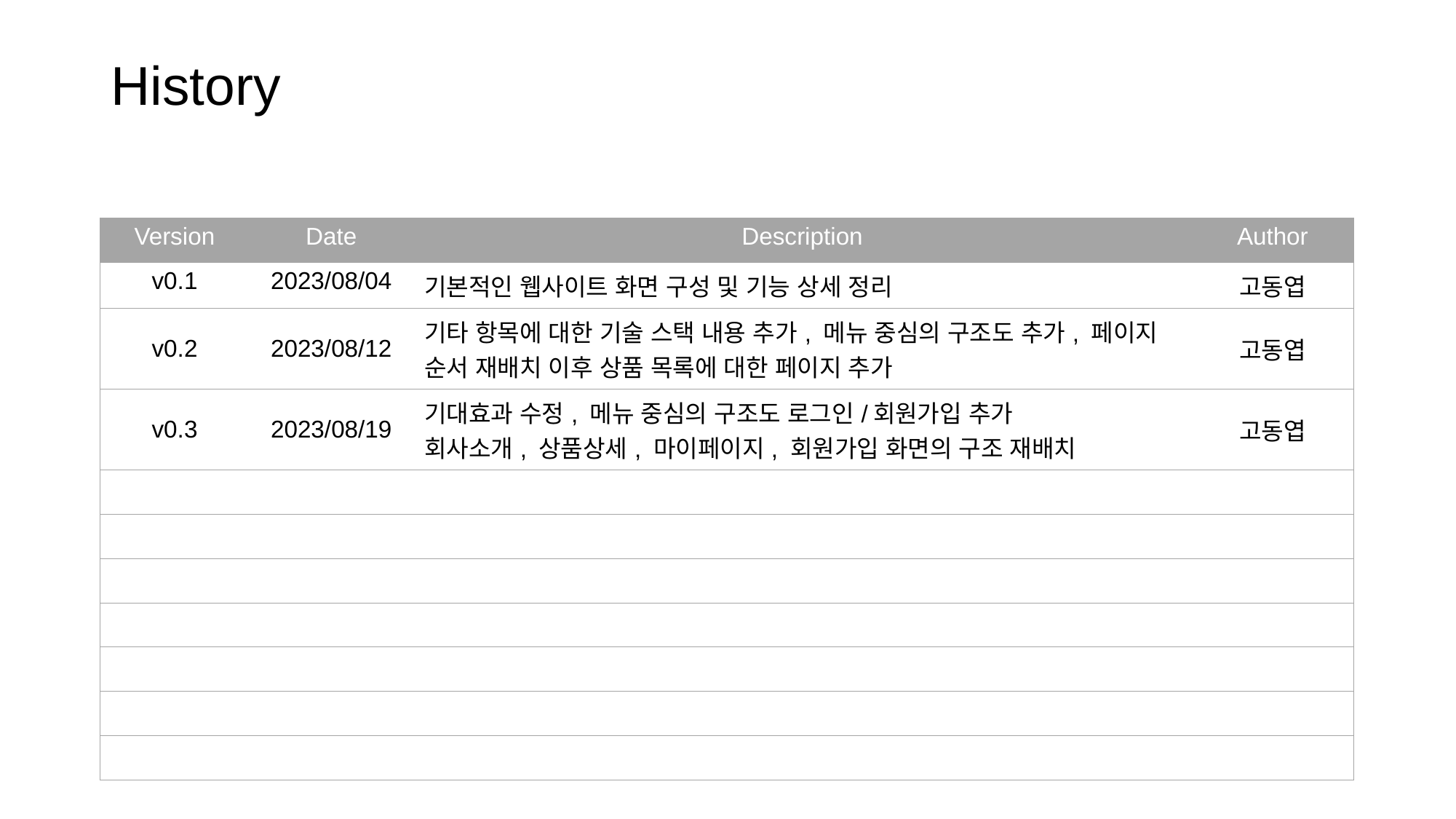

# History
| Version | Date | Description | Author |
| --- | --- | --- | --- |
| v0.1 | 2023/08/04 | 기본적인 웹사이트 화면 구성 및 기능 상세 정리 | 고동엽 |
| v0.2 | 2023/08/12 | 기타 항목에 대한 기술 스택 내용 추가, 메뉴 중심의 구조도 추가, 페이지 순서 재배치 이후 상품 목록에 대한 페이지 추가 | 고동엽 |
| v0.3 | 2023/08/19 | 기대효과 수정, 메뉴 중심의 구조도 로그인/회원가입 추가 회사소개, 상품상세, 마이페이지, 회원가입 화면의 구조 재배치 | 고동엽 |
|  |  |  |  |
|  |  |  |  |
|  |  |  |  |
|  |  |  |  |
|  |  |  |  |
|  |  |  |  |
|  |  |  |  |